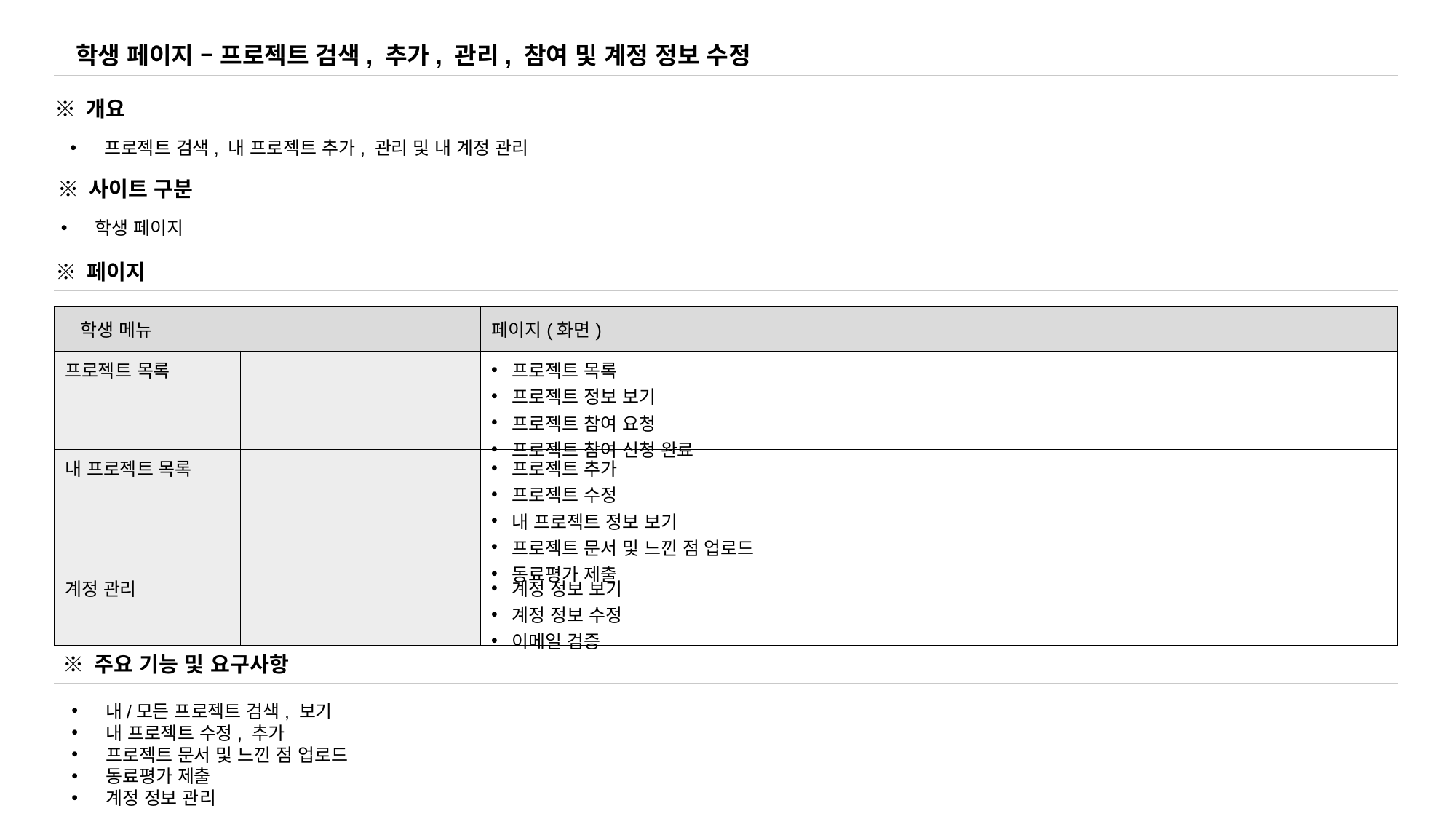

학생 페이지 – 프로젝트 검색, 추가, 관리, 참여 및 계정 정보 수정
※ 개요
프로젝트 검색, 내 프로젝트 추가, 관리 및 내 계정 관리
※ 사이트 구분
학생 페이지
※ 페이지
| 학생 메뉴 |  | 페이지(화면) |
| --- | --- | --- |
| 프로젝트 목록 |  | 프로젝트 목록 프로젝트 정보 보기 프로젝트 참여 요청 프로젝트 참여 신청 완료 |
| 내 프로젝트 목록 |  | 프로젝트 추가 프로젝트 수정 내 프로젝트 정보 보기 프로젝트 문서 및 느낀 점 업로드 동료평가 제출 |
| 계정 관리 |  | 계정 정보 보기 계정 정보 수정 이메일 검증 |
※ 주요 기능 및 요구사항
내/모든 프로젝트 검색, 보기
내 프로젝트 수정, 추가
프로젝트 문서 및 느낀 점 업로드
동료평가 제출
계정 정보 관리